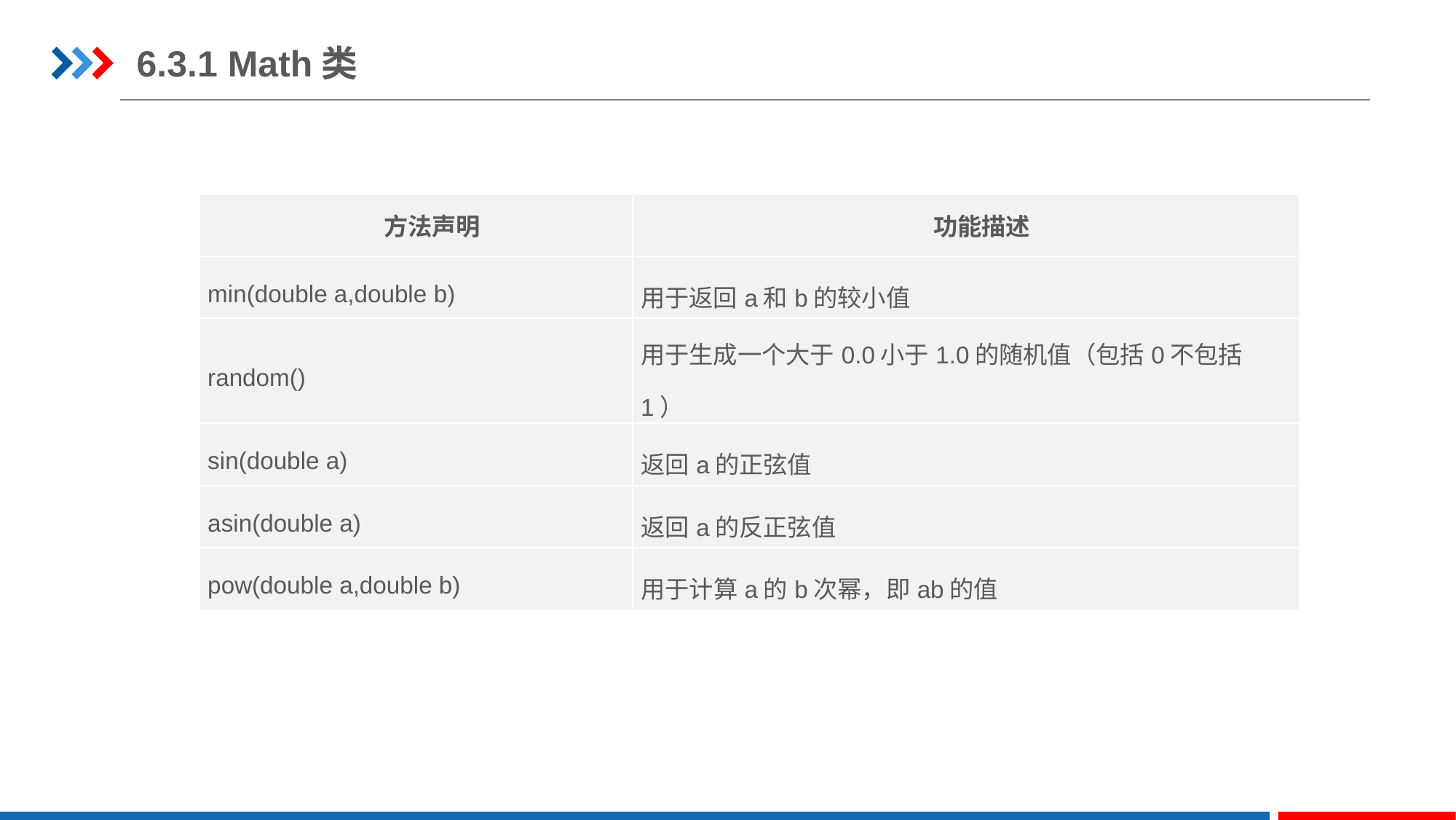

6.3.1 Math类
| 方法声明 | 功能描述 |
| --- | --- |
| min(double a,double b) | 用于返回a和b的较小值 |
| random() | 用于生成一个大于0.0小于1.0的随机值（包括0不包括1） |
| sin(double a) | 返回a的正弦值 |
| asin(double a) | 返回a的反正弦值 |
| pow(double a,double b) | 用于计算a的b次幂，即ab的值 |